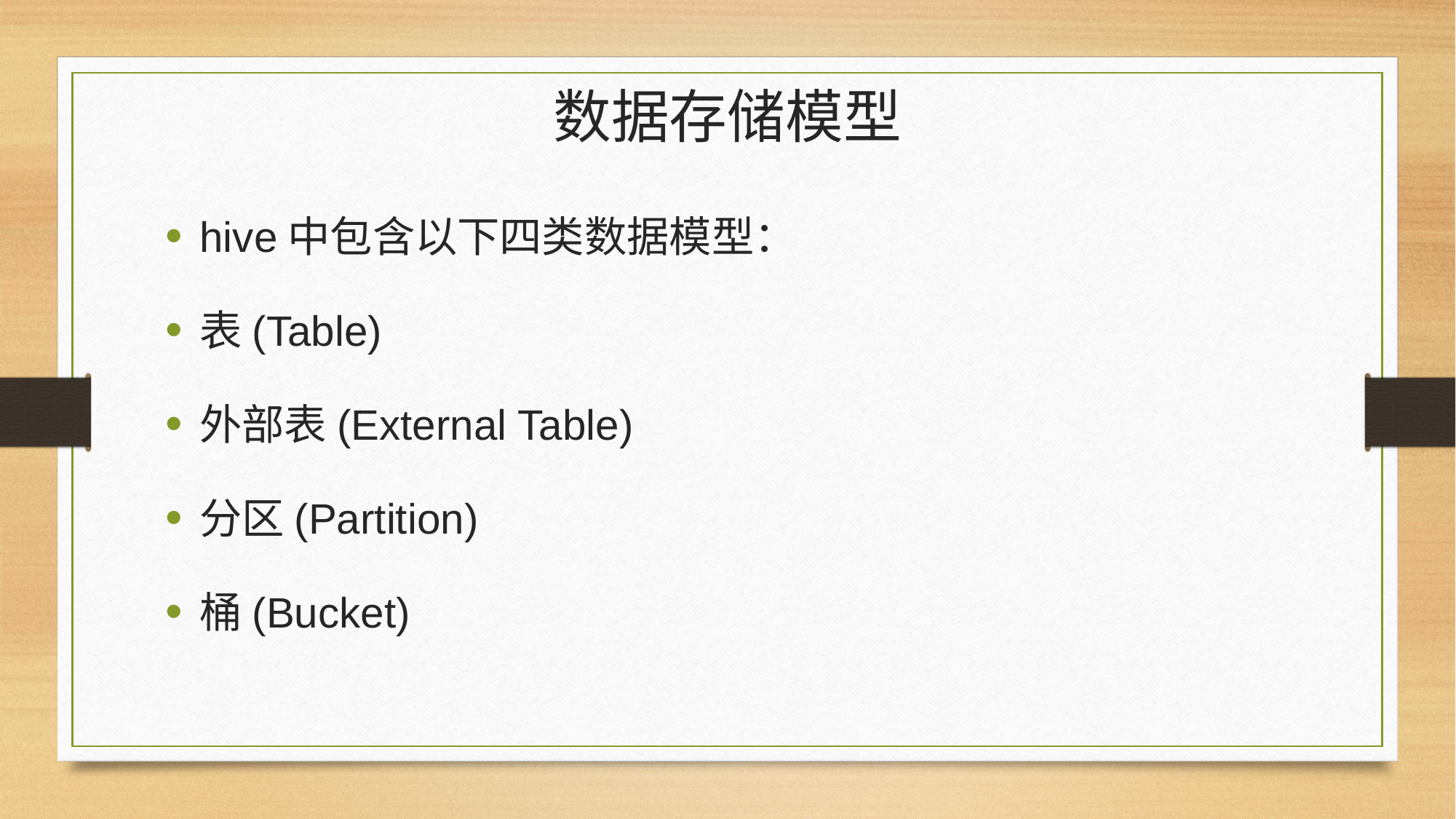

# 数据存储模型
hive中包含以下四类数据模型：
表(Table)
外部表(External Table)
分区(Partition)
桶(Bucket)